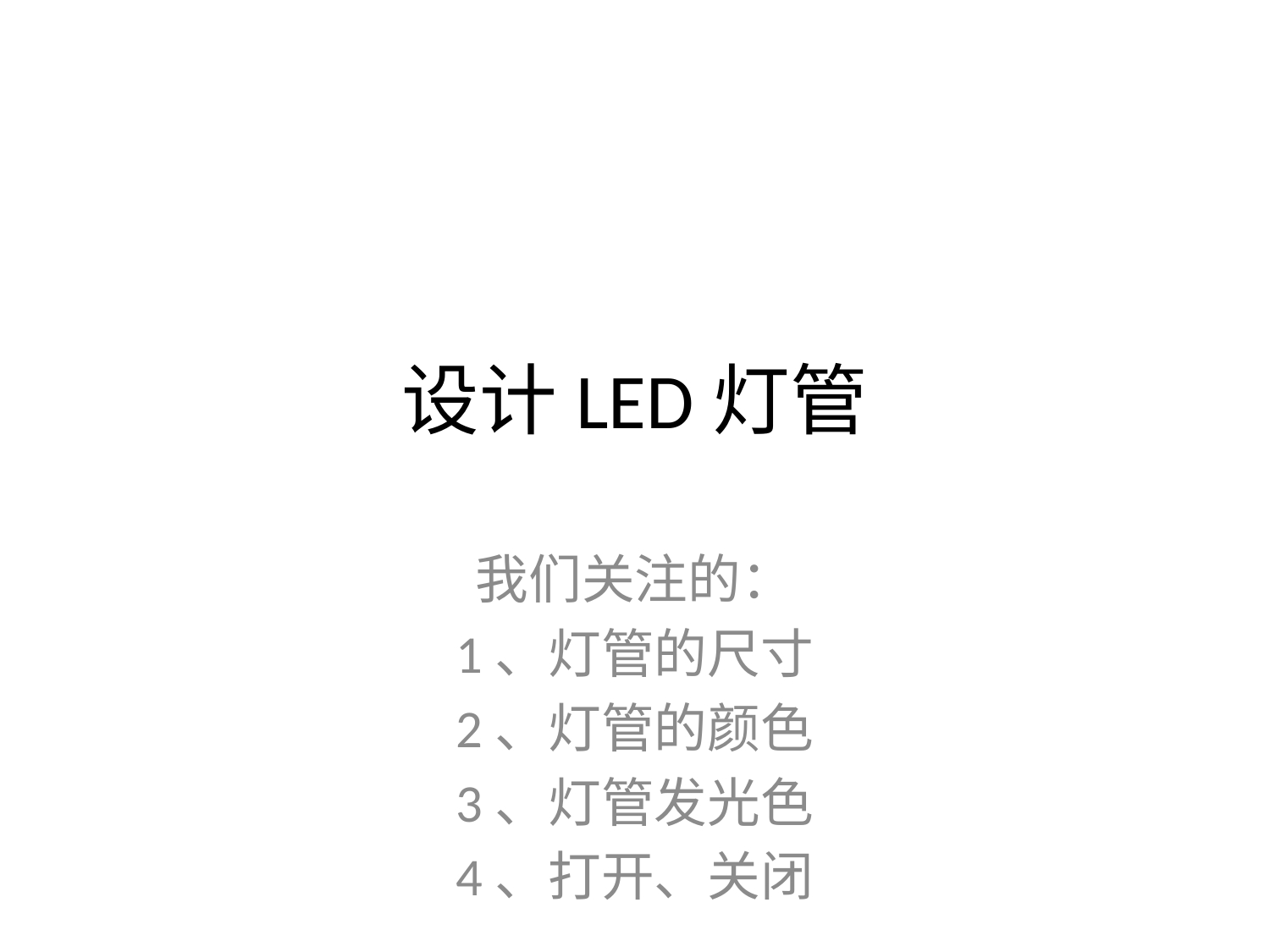

# 设计LED灯管
我们关注的：
1、灯管的尺寸
2、灯管的颜色
3、灯管发光色
4、打开、关闭